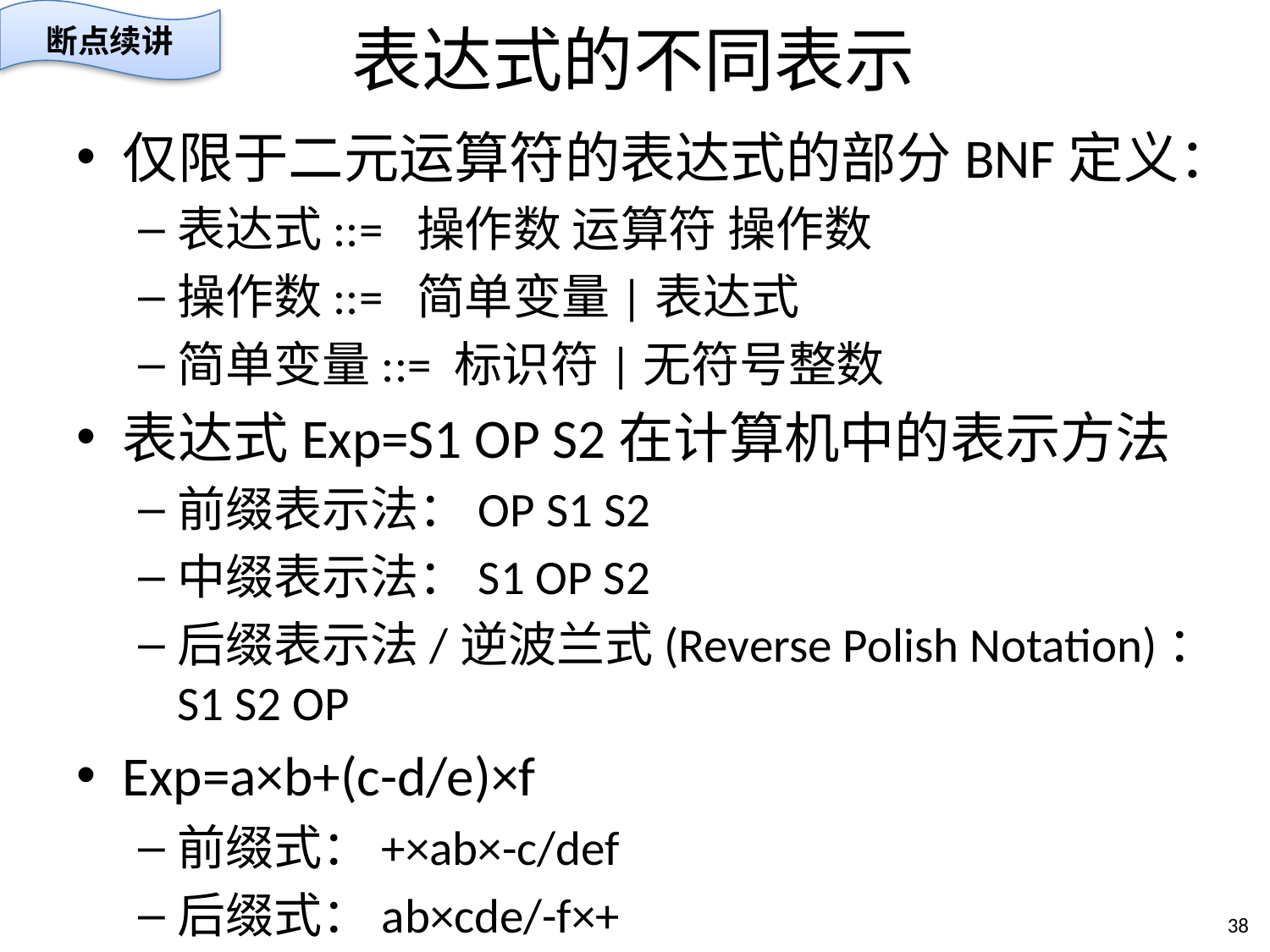

断点续讲
# 表达式的不同表示
仅限于二元运算符的表达式的部分BNF定义：
表达式::=  操作数 运算符 操作数
操作数::=  简单变量|表达式
简单变量::= 标识符|无符号整数
表达式Exp=S1 OP S2在计算机中的表示方法
前缀表示法：OP S1 S2
中缀表示法：S1 OP S2
后缀表示法/逆波兰式(Reverse Polish Notation)：S1 S2 OP
Exp=a×b+(c-d/e)×f
前缀式：+×ab×-c/def
后缀式：ab×cde/-f×+
38